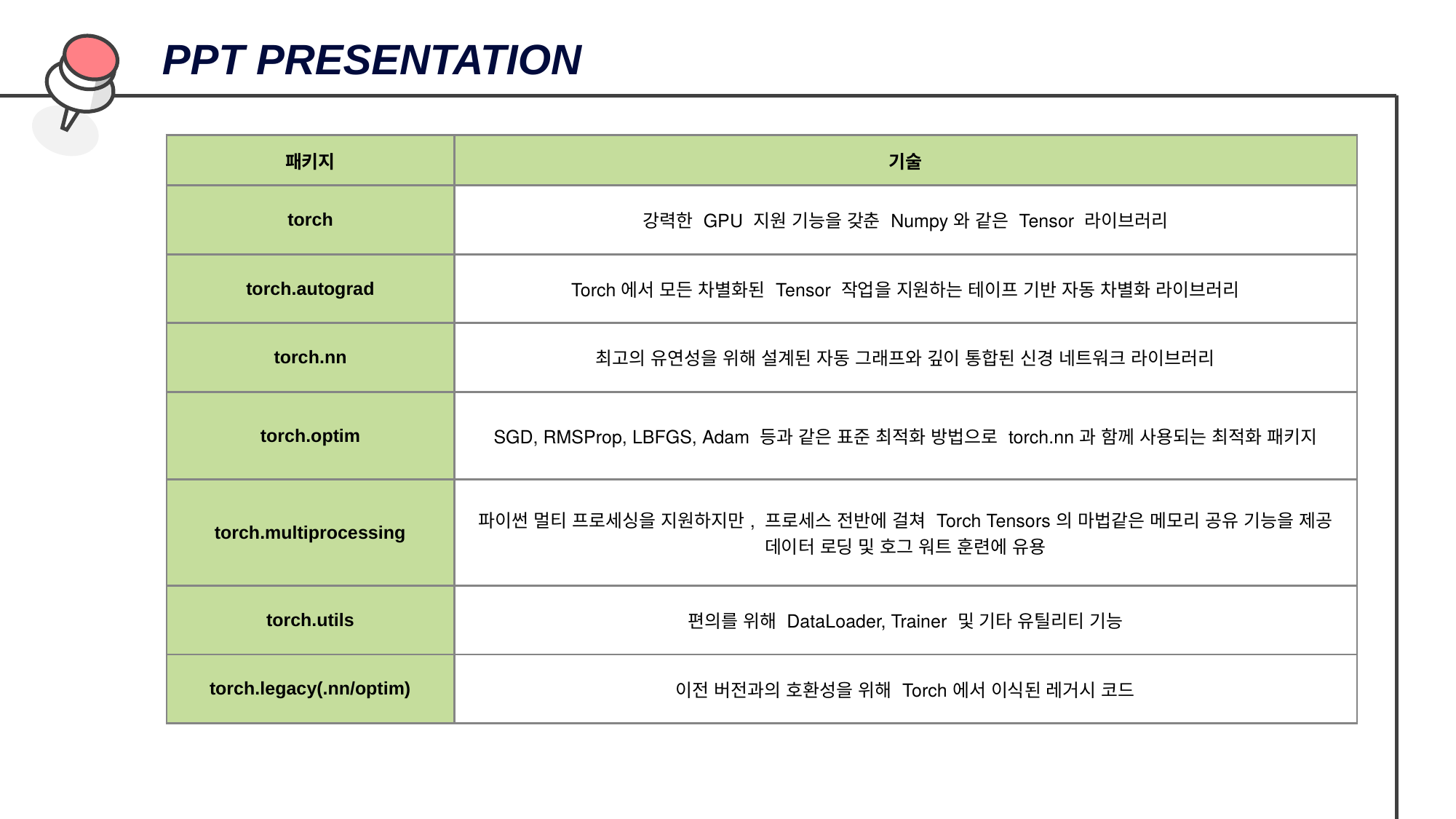

PPT PRESENTATION

| 패키지 | 기술 |
| --- | --- |
| torch | 강력한 GPU 지원 기능을 갖춘 Numpy와 같은 Tensor 라이브러리 |
| torch.autograd | Torch에서 모든 차별화된 Tensor 작업을 지원하는 테이프 기반 자동 차별화 라이브러리 |
| torch.nn | 최고의 유연성을 위해 설계된 자동 그래프와 깊이 통합된 신경 네트워크 라이브러리 |
| torch.optim | SGD, RMSProp, LBFGS, Adam 등과 같은 표준 최적화 방법으로 torch.nn과 함께 사용되는 최적화 패키지 |
| torch.multiprocessing | 파이썬 멀티 프로세싱을 지원하지만, 프로세스 전반에 걸쳐 Torch Tensors의 마법같은 메모리 공유 기능을 제공 데이터 로딩 및 호그 워트 훈련에 유용 |
| torch.utils | 편의를 위해 DataLoader, Trainer 및 기타 유틸리티 기능 |
| torch.legacy(.nn/optim) | 이전 버전과의 호환성을 위해 Torch에서 이식된 레거시 코드 |